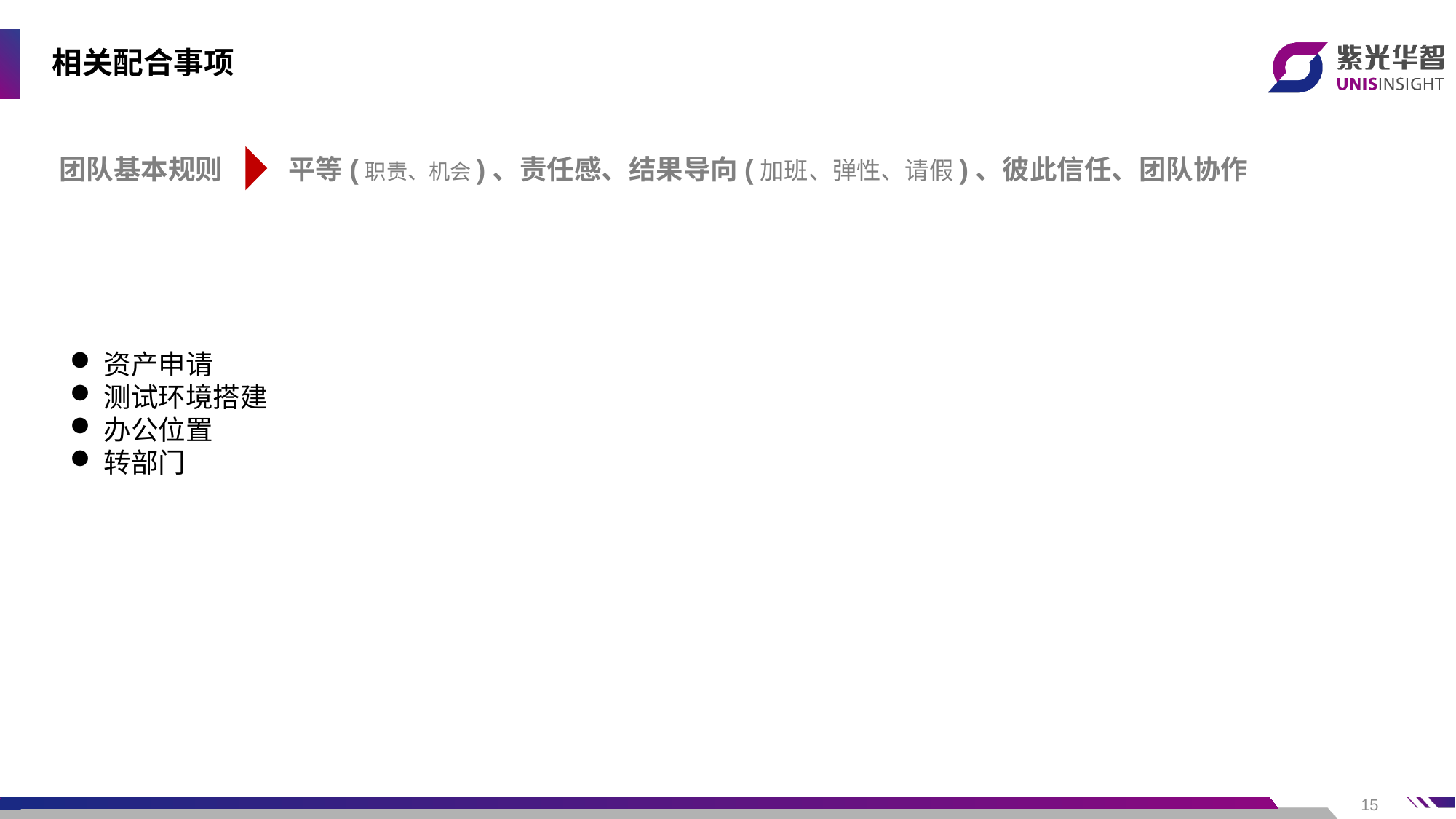

# 相关配合事项
团队基本规则
平等(职责、机会)、责任感、结果导向(加班、弹性、请假)、彼此信任、团队协作

资产申请
测试环境搭建
办公位置
转部门